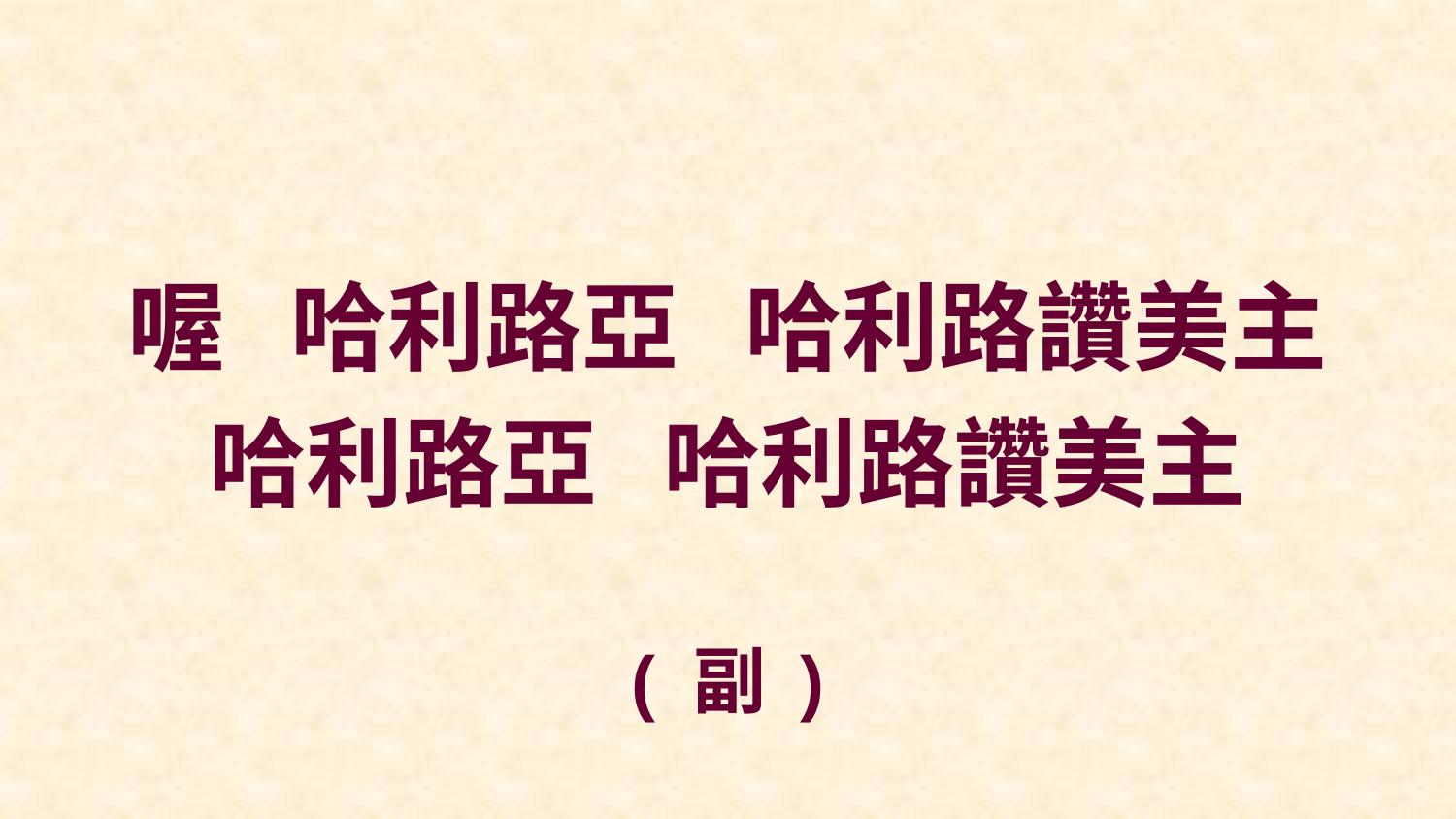

喔   哈利路亞   哈利路讚美主
哈利路亞   哈利路讚美主
( 副 )